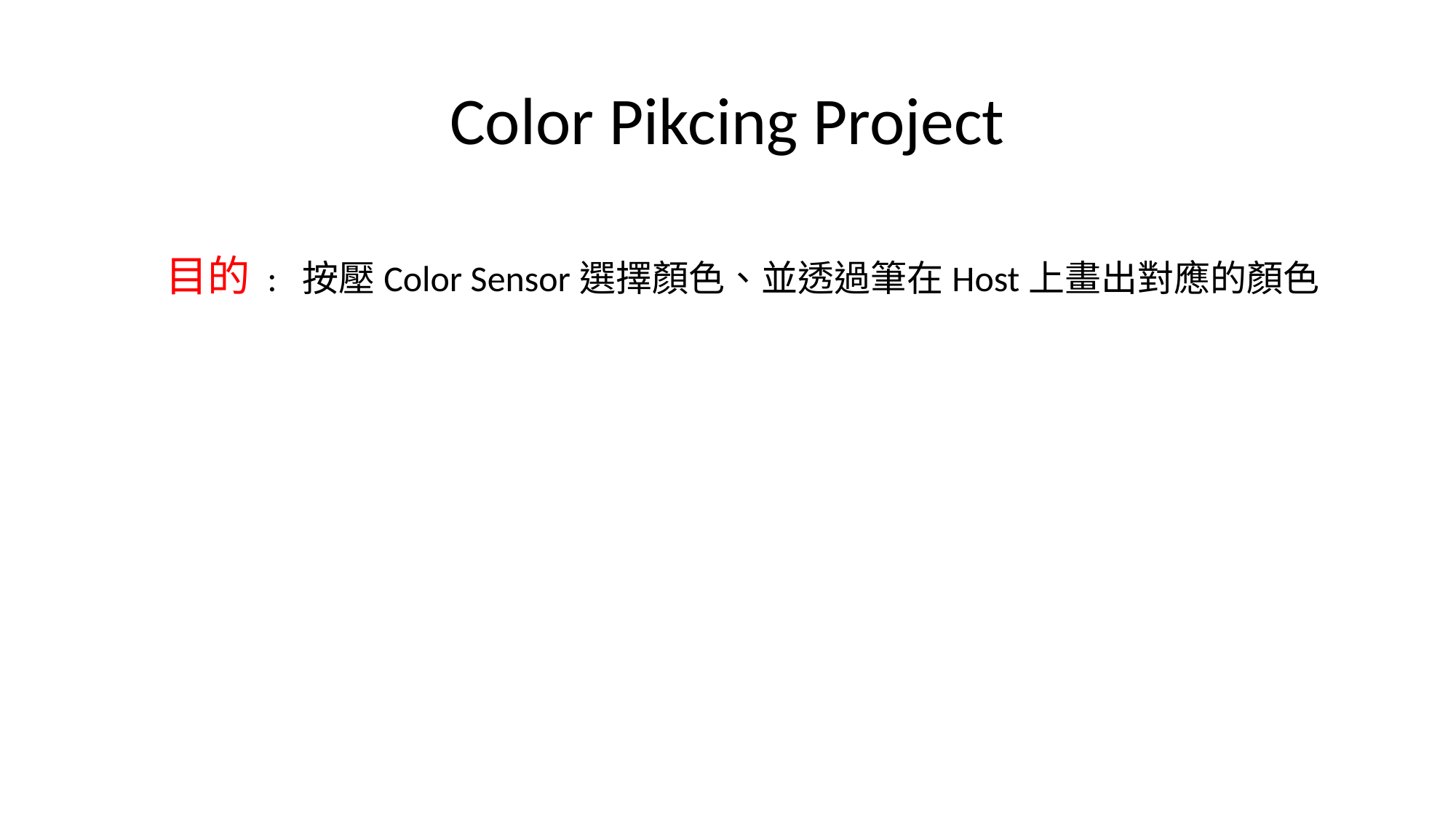

# Color Pikcing Project
目的 :  按壓Color Sensor選擇顏色、並透過筆在Host上畫出對應的顏色